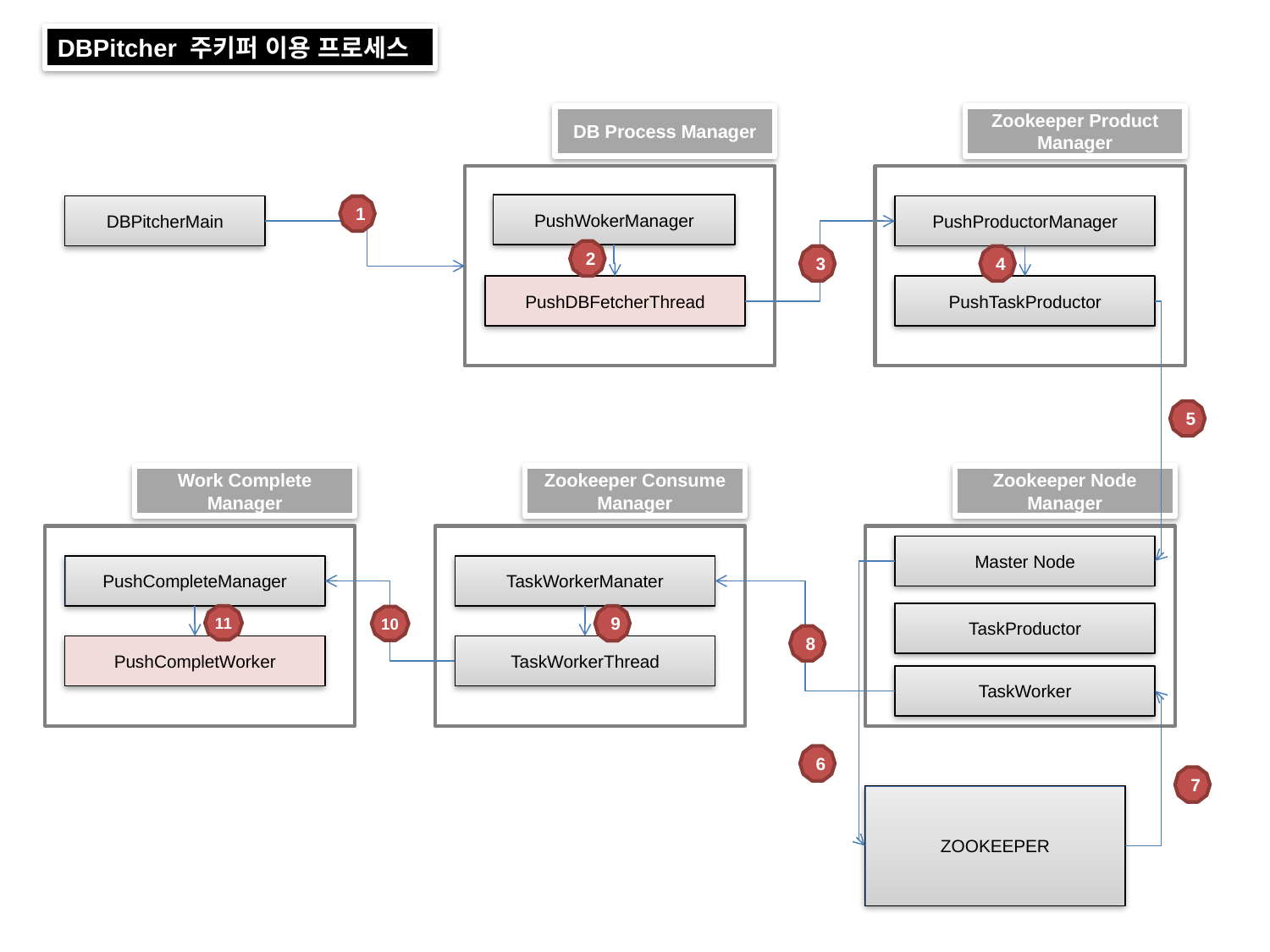

DBPitcher 주키퍼 이용 프로세스
DB Process Manager
Zookeeper Product Manager

PushWokerManager
DBPitcherMain
1
PushProductorManager
2
3
4
PushDBFetcherThread
PushTaskProductor
5
Work Complete Manager
Zookeeper Consume Manager
Zookeeper Node Manager

Master Node
PushCompleteManager
TaskWorkerManater
TaskProductor
11
9
10
8
PushCompletWorker
TaskWorkerThread
TaskWorker
6
7
ZOOKEEPER